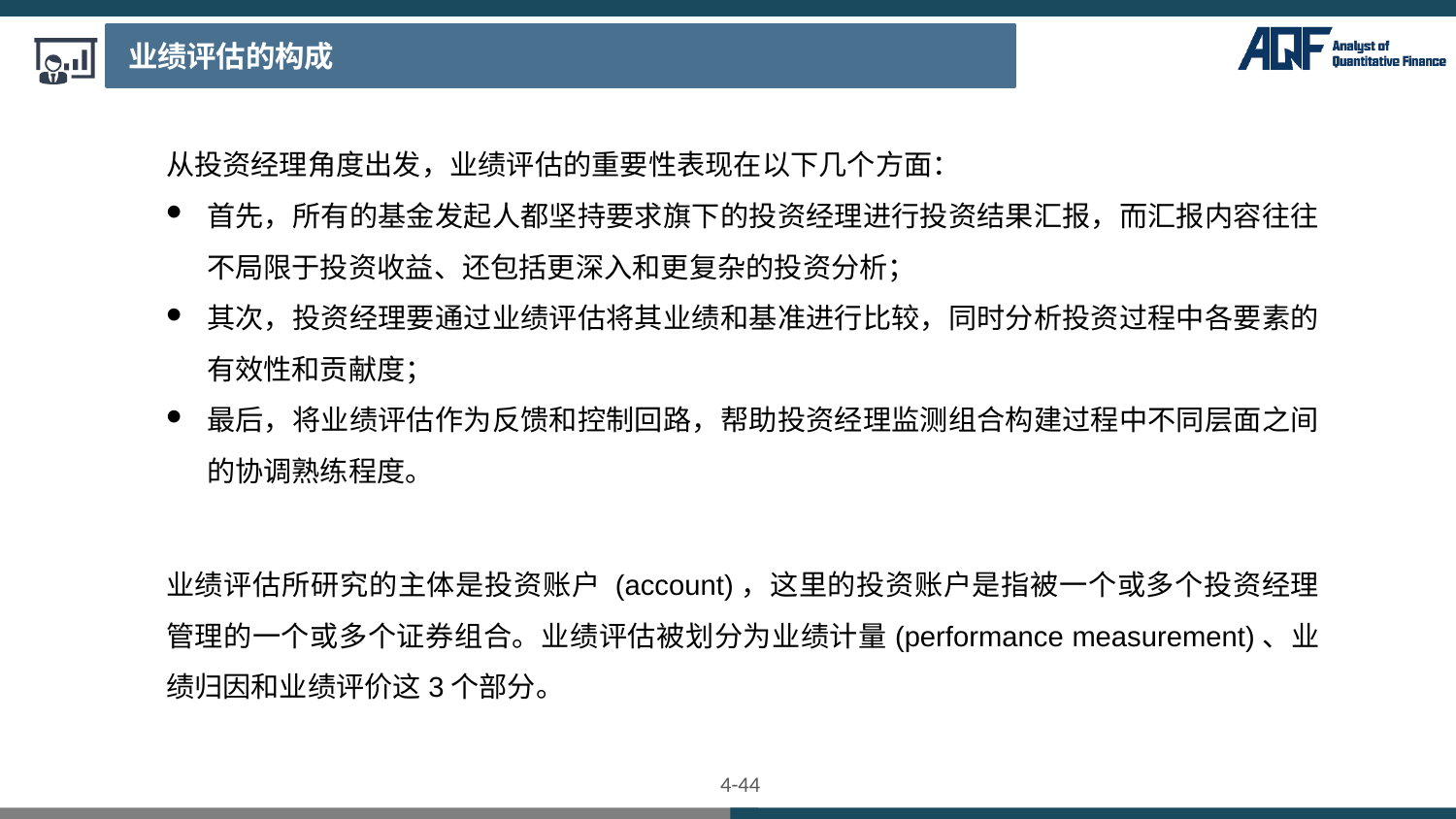

业绩评估的构成
从投资经理角度出发，业绩评估的重要性表现在以下几个方面：
首先，所有的基金发起人都坚持要求旗下的投资经理进行投资结果汇报，而汇报内容往往不局限于投资收益、还包括更深入和更复杂的投资分析；
其次，投资经理要通过业绩评估将其业绩和基准进行比较，同时分析投资过程中各要素的有效性和贡献度；
最后，将业绩评估作为反馈和控制回路，帮助投资经理监测组合构建过程中不同层面之间的协调熟练程度。

业绩评估所研究的主体是投资账户 (account)，这里的投资账户是指被一个或多个投资经理管理的一个或多个证券组合。业绩评估被划分为业绩计量(performance measurement)、业绩归因和业绩评价这3个部分。